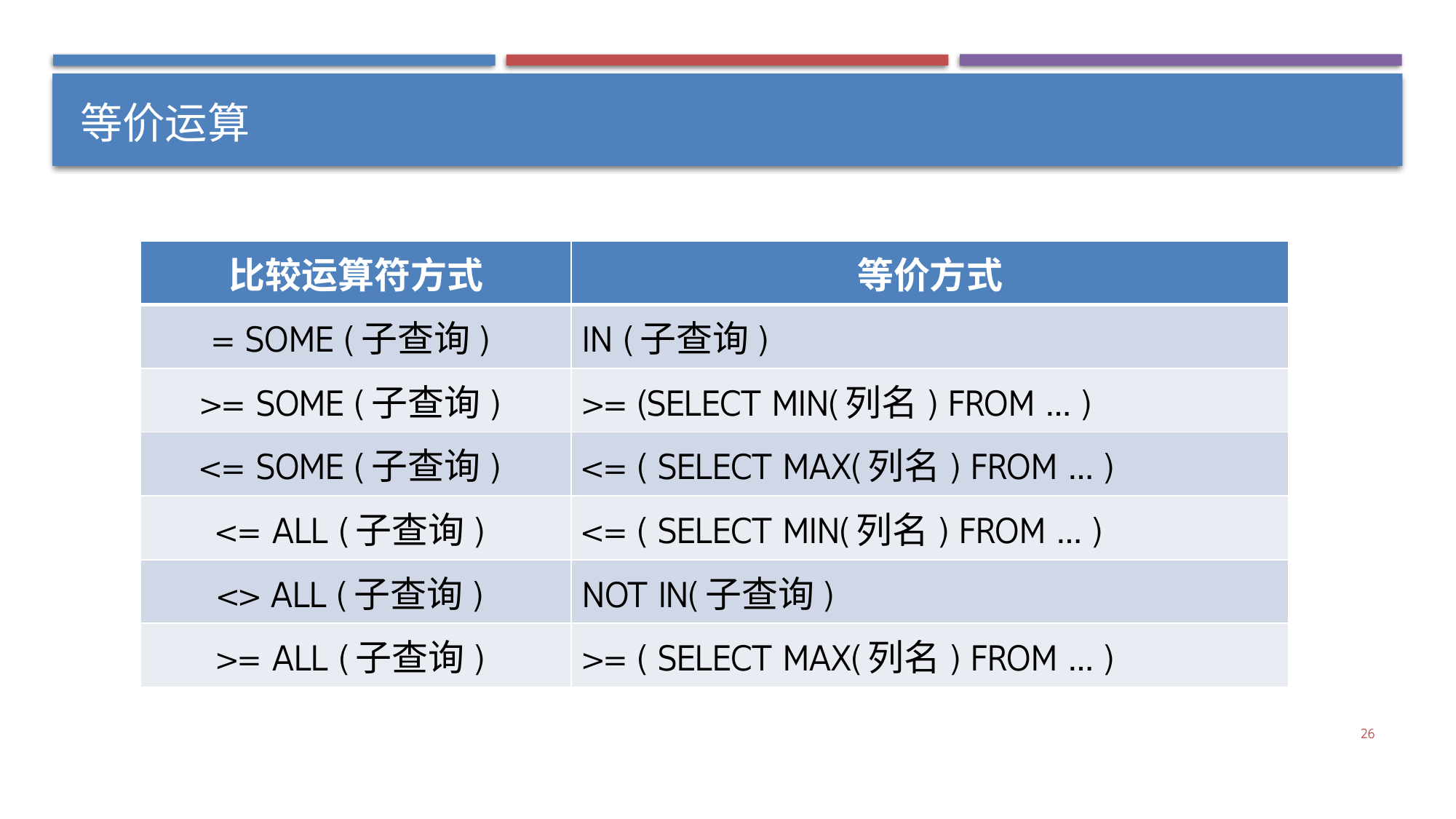

# 等价运算
| 比较运算符方式 | 等价方式 |
| --- | --- |
| = SOME (子查询) | IN (子查询) |
| >= SOME (子查询) | >= (SELECT MIN(列名) FROM … ) |
| <= SOME (子查询) | <= ( SELECT MAX(列名) FROM … ) |
| <= ALL (子查询) | <= ( SELECT MIN(列名) FROM … ) |
| <> ALL (子查询) | NOT IN(子查询) |
| >= ALL (子查询) | >= ( SELECT MAX(列名) FROM … ) |
26